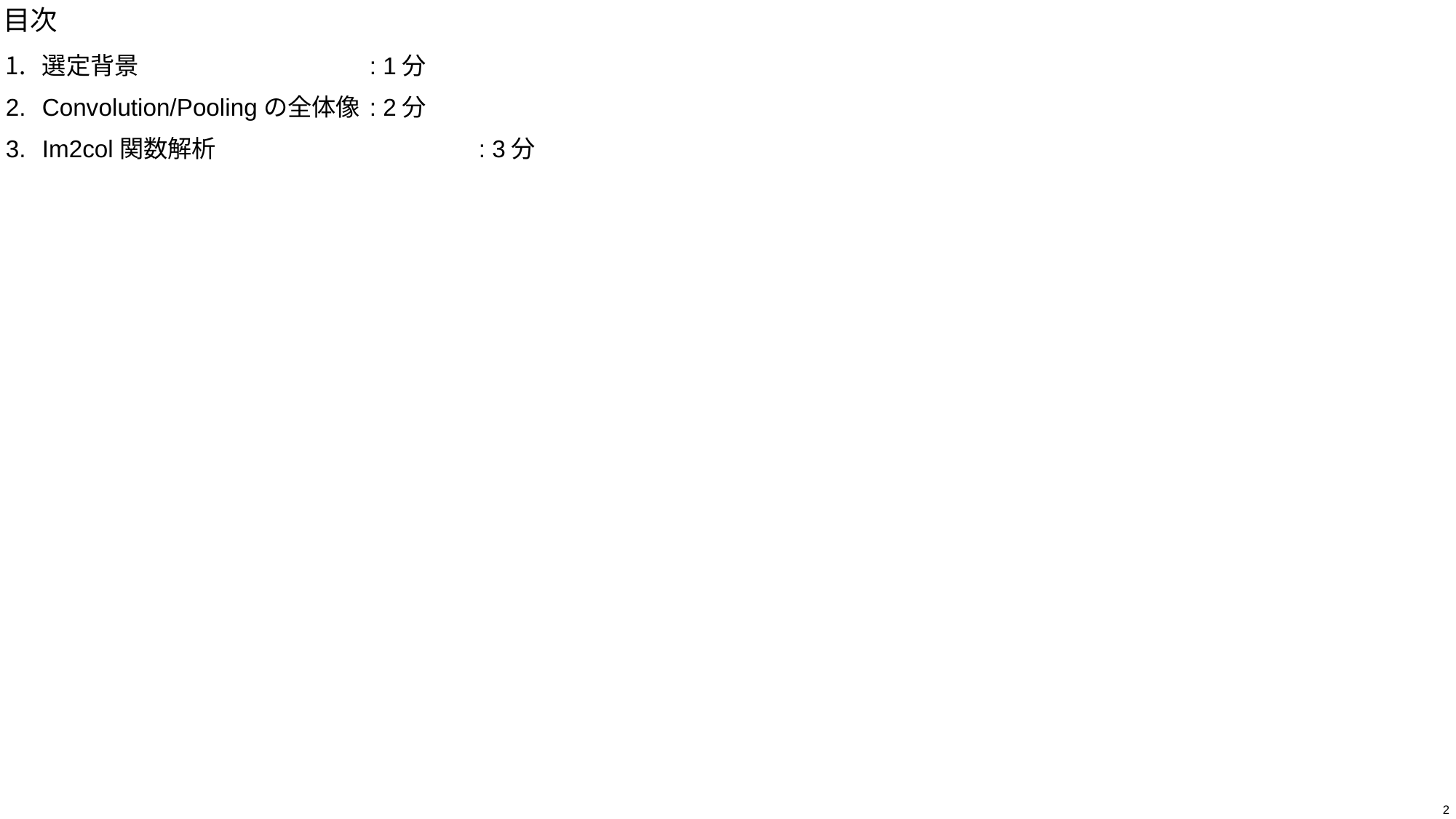

# 目次
選定背景			: 1分
Convolution/Poolingの全体像	: 2分
Im2col関数解析			: 3分